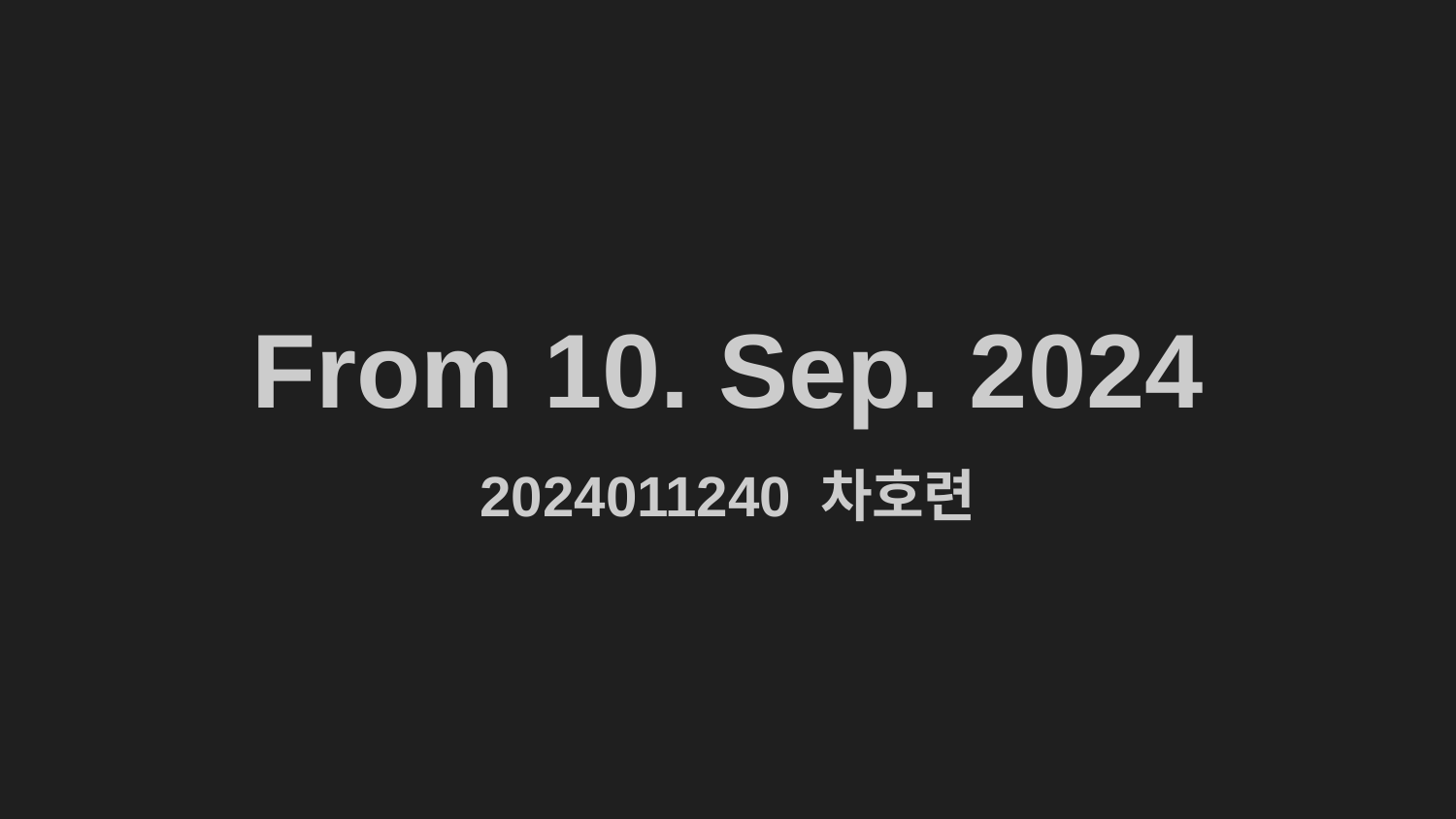

# From 10. Sep. 2024
2024011240 차호련